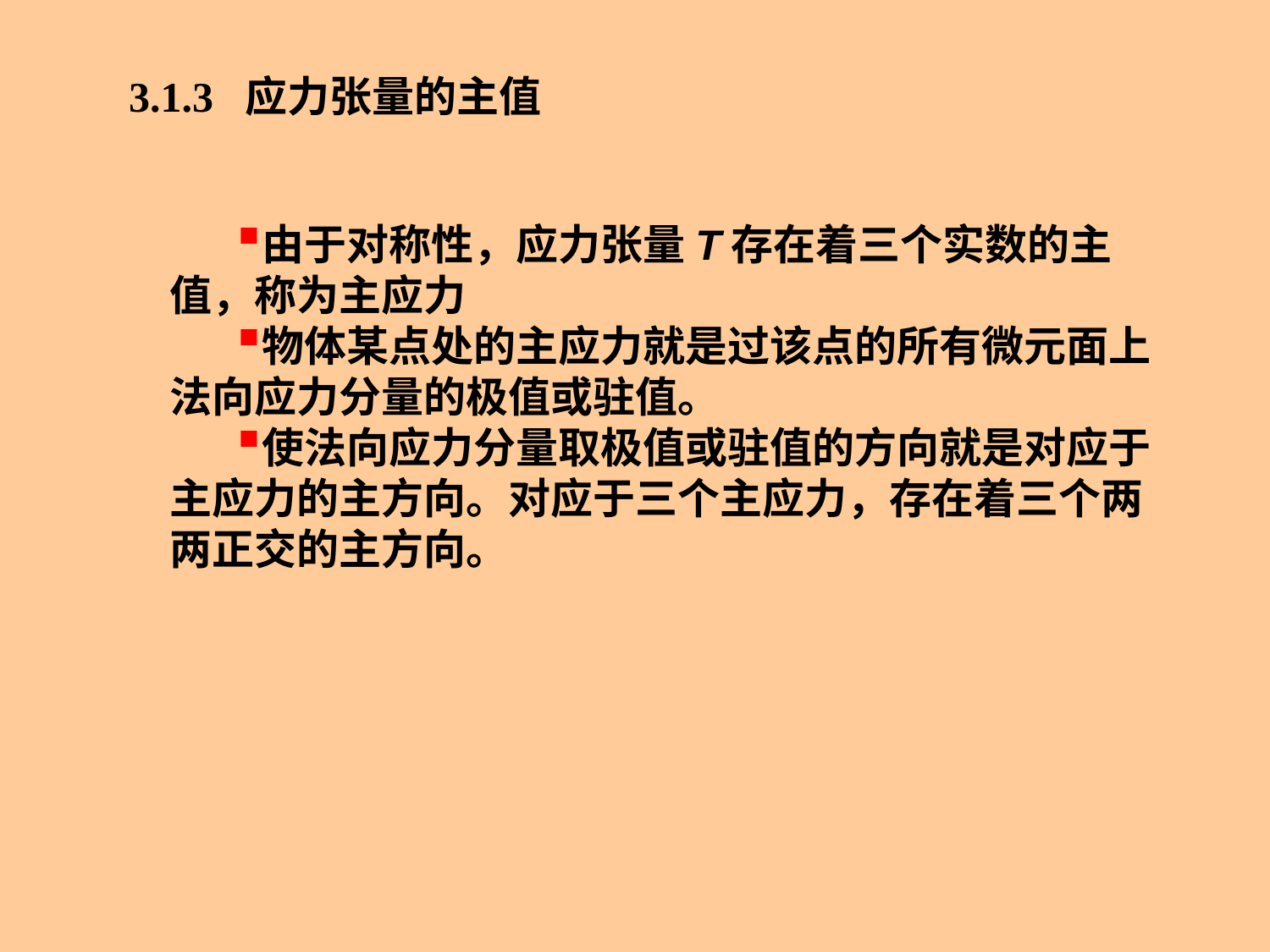

3.1.3  应力张量的主值
由于对称性，应力张量T存在着三个实数的主值，称为主应力
物体某点处的主应力就是过该点的所有微元面上法向应力分量的极值或驻值。
使法向应力分量取极值或驻值的方向就是对应于主应力的主方向。对应于三个主应力，存在着三个两两正交的主方向。